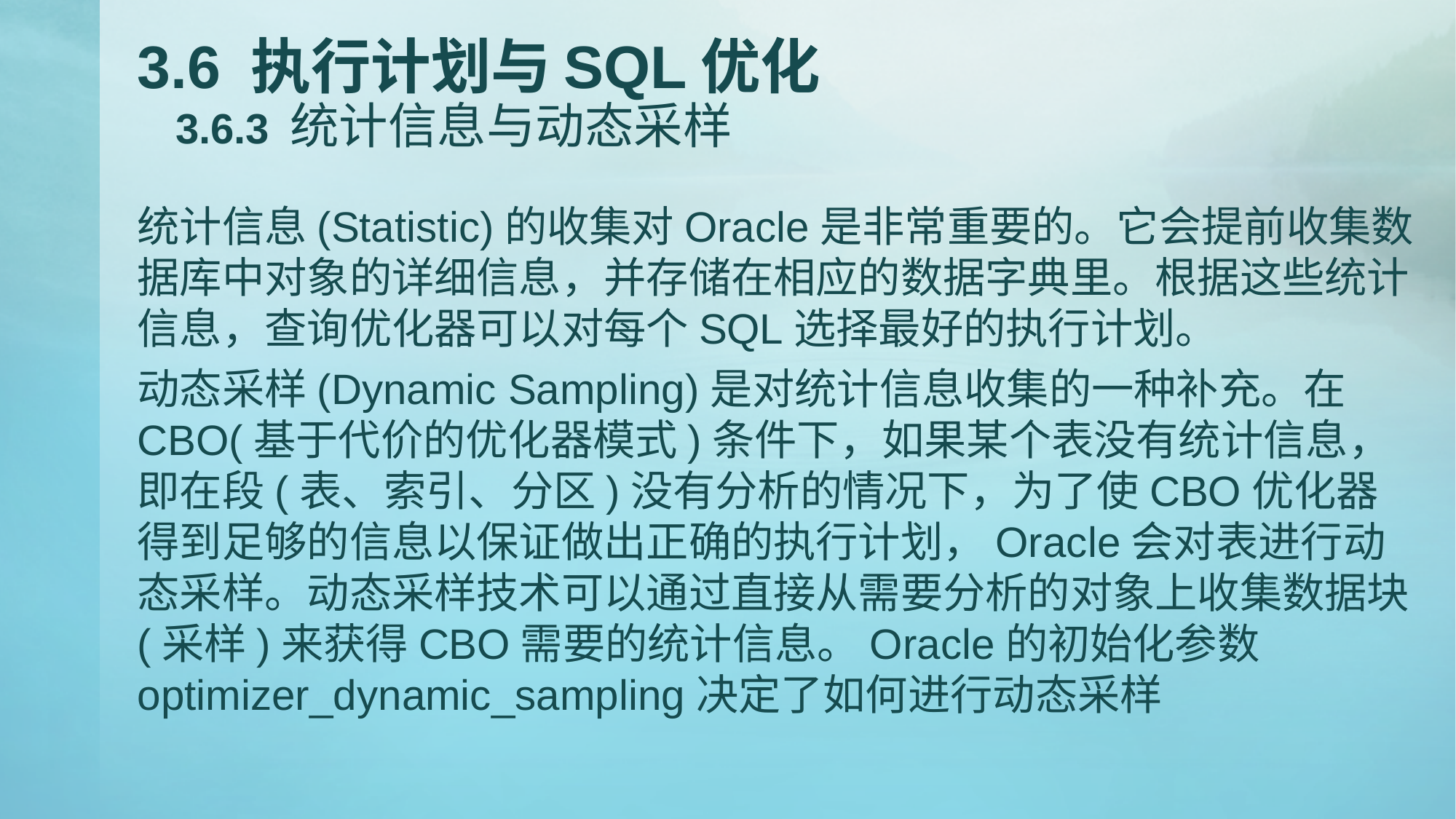

# 3.6 执行计划与SQL优化 3.6.3 统计信息与动态采样
统计信息(Statistic)的收集对Oracle是非常重要的。它会提前收集数据库中对象的详细信息，并存储在相应的数据字典里。根据这些统计信息，查询优化器可以对每个SQL选择最好的执行计划。
动态采样(Dynamic Sampling)是对统计信息收集的一种补充。在CBO(基于代价的优化器模式)条件下，如果某个表没有统计信息，即在段(表、索引、分区)没有分析的情况下，为了使CBO优化器得到足够的信息以保证做出正确的执行计划，Oracle会对表进行动态采样。动态采样技术可以通过直接从需要分析的对象上收集数据块(采样)来获得CBO需要的统计信息。Oracle的初始化参数optimizer_dynamic_sampling决定了如何进行动态采样